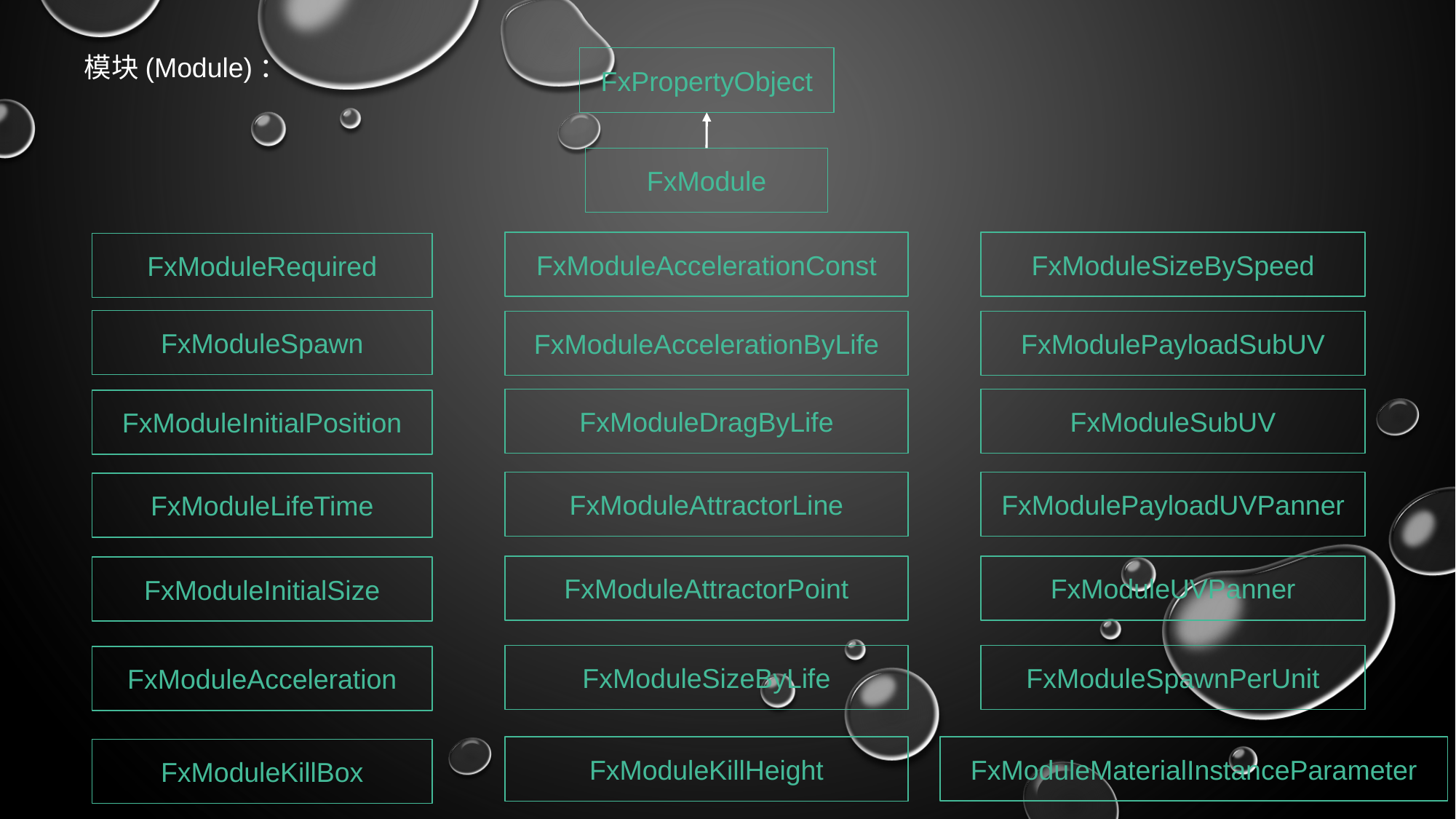

模块(Module)：
FxPropertyObject
FxModule
FxModuleAccelerationConst
FxModuleSizeBySpeed
FxModuleRequired
FxModuleSpawn
FxModuleAccelerationByLife
FxModulePayloadSubUV
FxModuleSubUV
FxModuleDragByLife
FxModuleInitialPosition
FxModulePayloadUVPanner
FxModuleAttractorLine
FxModuleLifeTime
FxModuleAttractorPoint
FxModuleUVPanner
FxModuleInitialSize
FxModuleSpawnPerUnit
FxModuleSizeByLife
FxModuleAcceleration
FxModuleMaterialInstanceParameter
FxModuleKillHeight
FxModuleKillBox